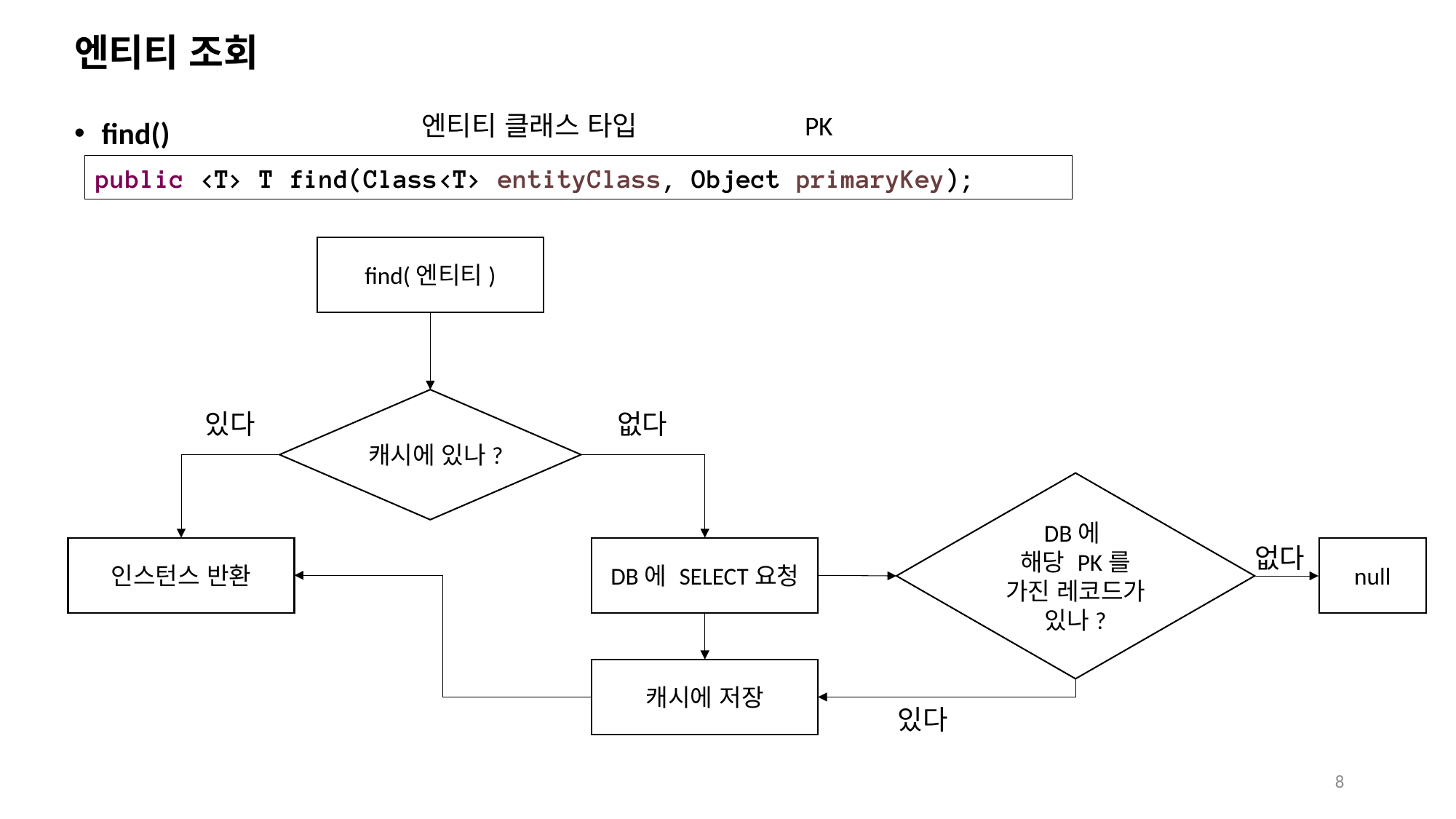

# 엔티티 조회
find()
엔티티 클래스 타입
PK
public <T> T find(Class<T> entityClass, Object primaryKey);
find(엔티티)
캐시에 있나?
없다
있다
DB에
해당 PK를 가진 레코드가 있나?
없다
null
인스턴스 반환
DB에 SELECT요청
캐시에 저장
있다
8